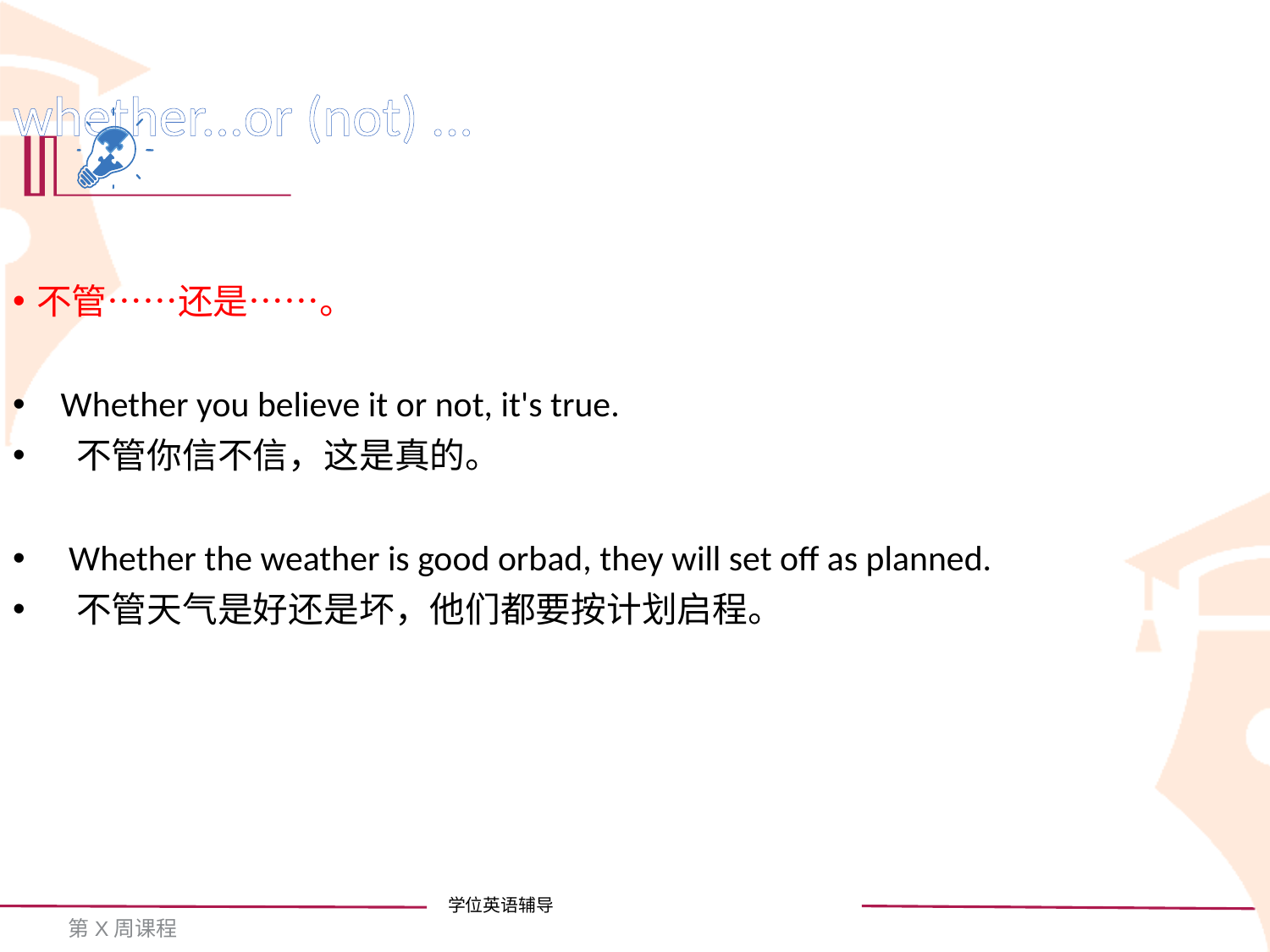

whether...or (not) ...

不管……还是……。

   Whether you believe it or not, it's true.
    不管你信不信，这是真的。

    Whether the weather is good orbad, they will set off as planned.
    不管天气是好还是坏，他们都要按计划启程。